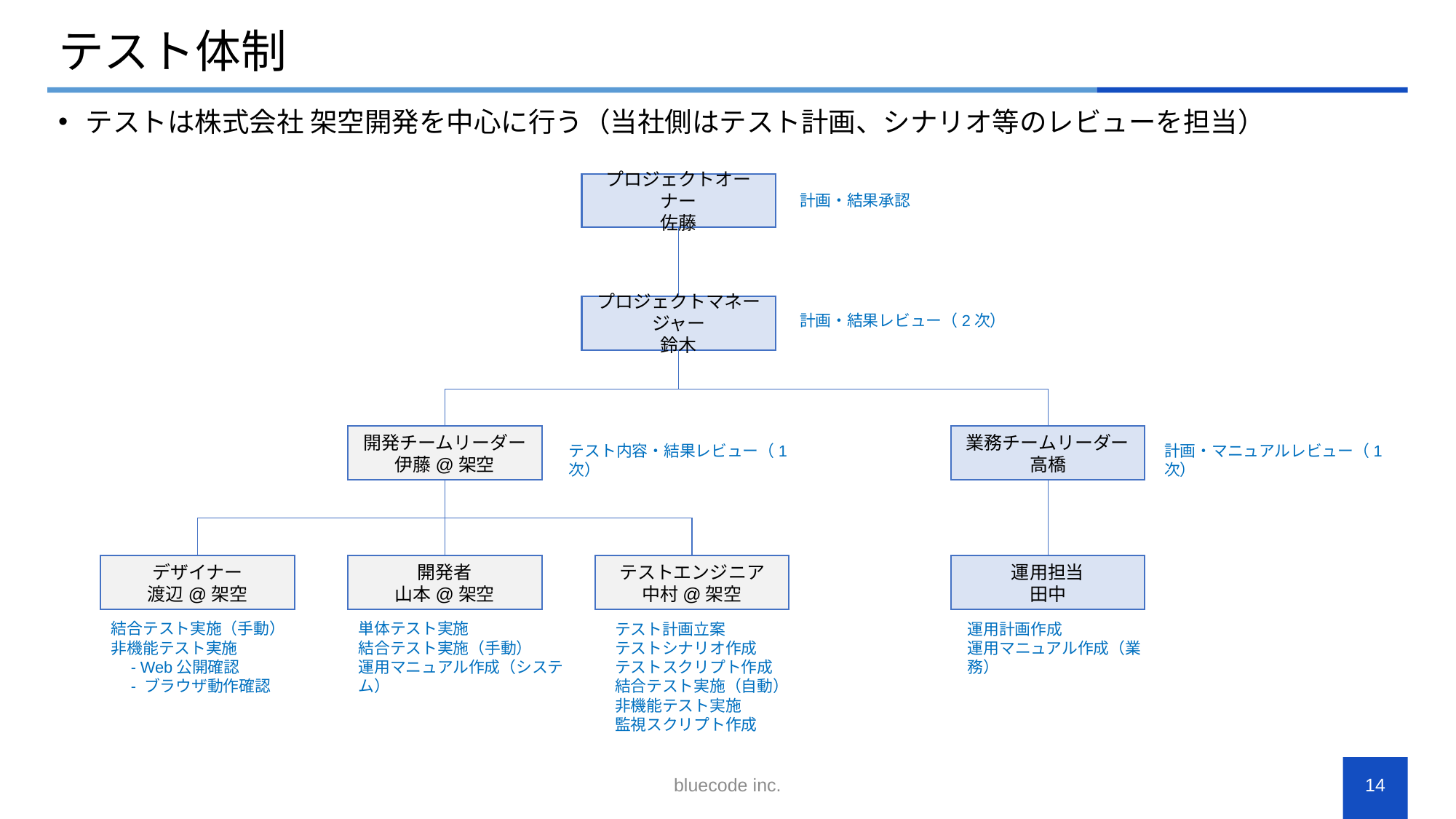

# テスト体制
テストは株式会社 架空開発を中心に行う（当社側はテスト計画、シナリオ等のレビューを担当）
プロジェクトオーナー
佐藤
計画・結果承認
プロジェクトマネージャー
鈴木
計画・結果レビュー（2次）
業務チームリーダー
高橋
開発チームリーダー
伊藤@架空
テスト内容・結果レビュー（1次）
計画・マニュアルレビュー（1次）
デザイナー
渡辺@架空
開発者
山本@架空
テストエンジニア
中村@架空
運用担当
田中
結合テスト実施（手動）
非機能テスト実施
　- Web公開確認
　- ブラウザ動作確認
単体テスト実施
結合テスト実施（手動）
運用マニュアル作成（システム）
テスト計画立案
テストシナリオ作成
テストスクリプト作成
結合テスト実施（自動）
非機能テスト実施
監視スクリプト作成
運用計画作成
運用マニュアル作成（業務）
bluecode inc.
14